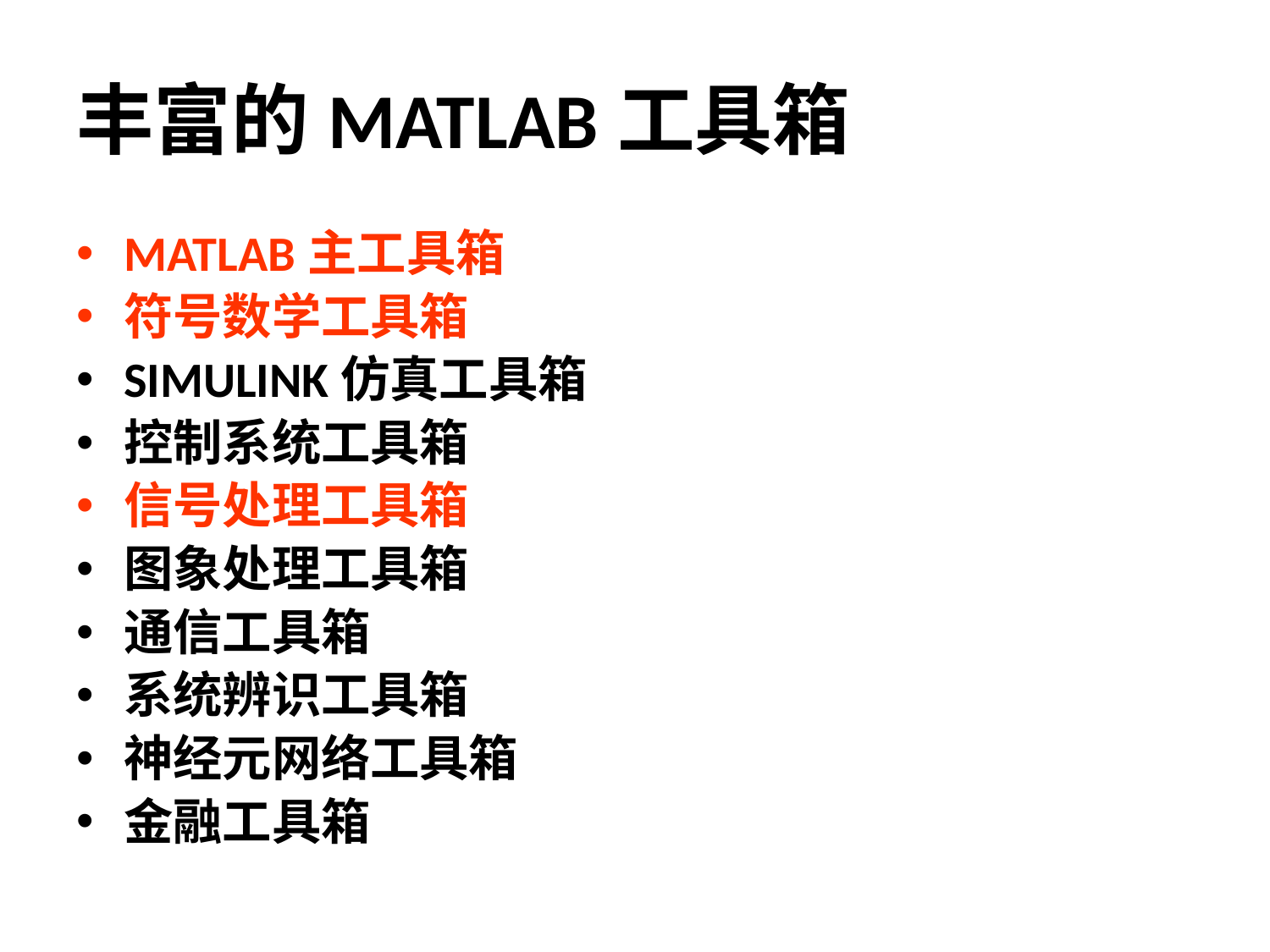

# 丰富的MATLAB工具箱
MATLAB主工具箱
符号数学工具箱
SIMULINK仿真工具箱
控制系统工具箱
信号处理工具箱
图象处理工具箱
通信工具箱
系统辨识工具箱
神经元网络工具箱
金融工具箱